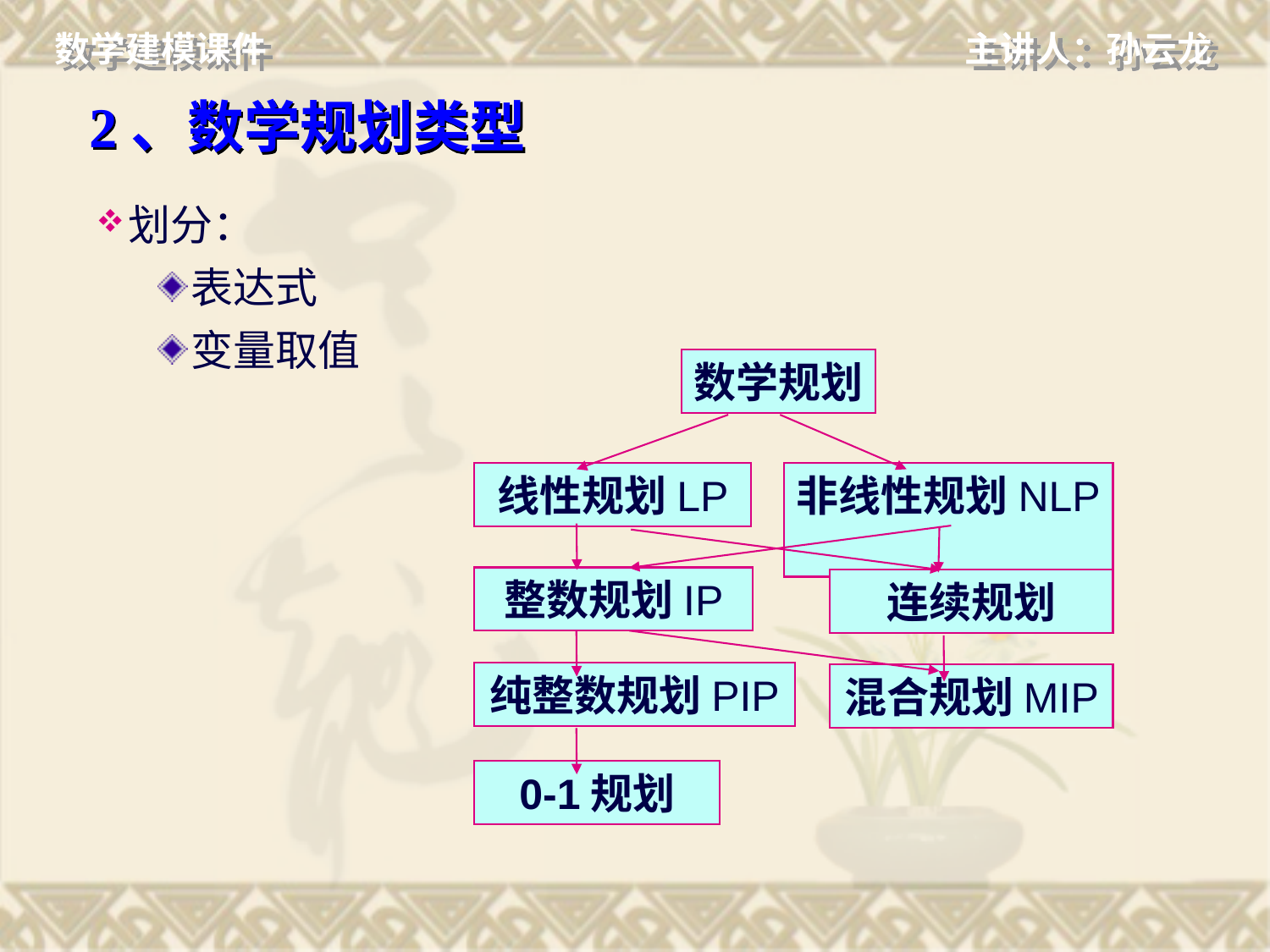

# 2、数学规划类型
划分：
表达式
变量取值
数学规划

非线性规划NLP
线性规划LP

整数规划IP
连续规划

纯整数规划PIP
混合规划MIP

0-1规划